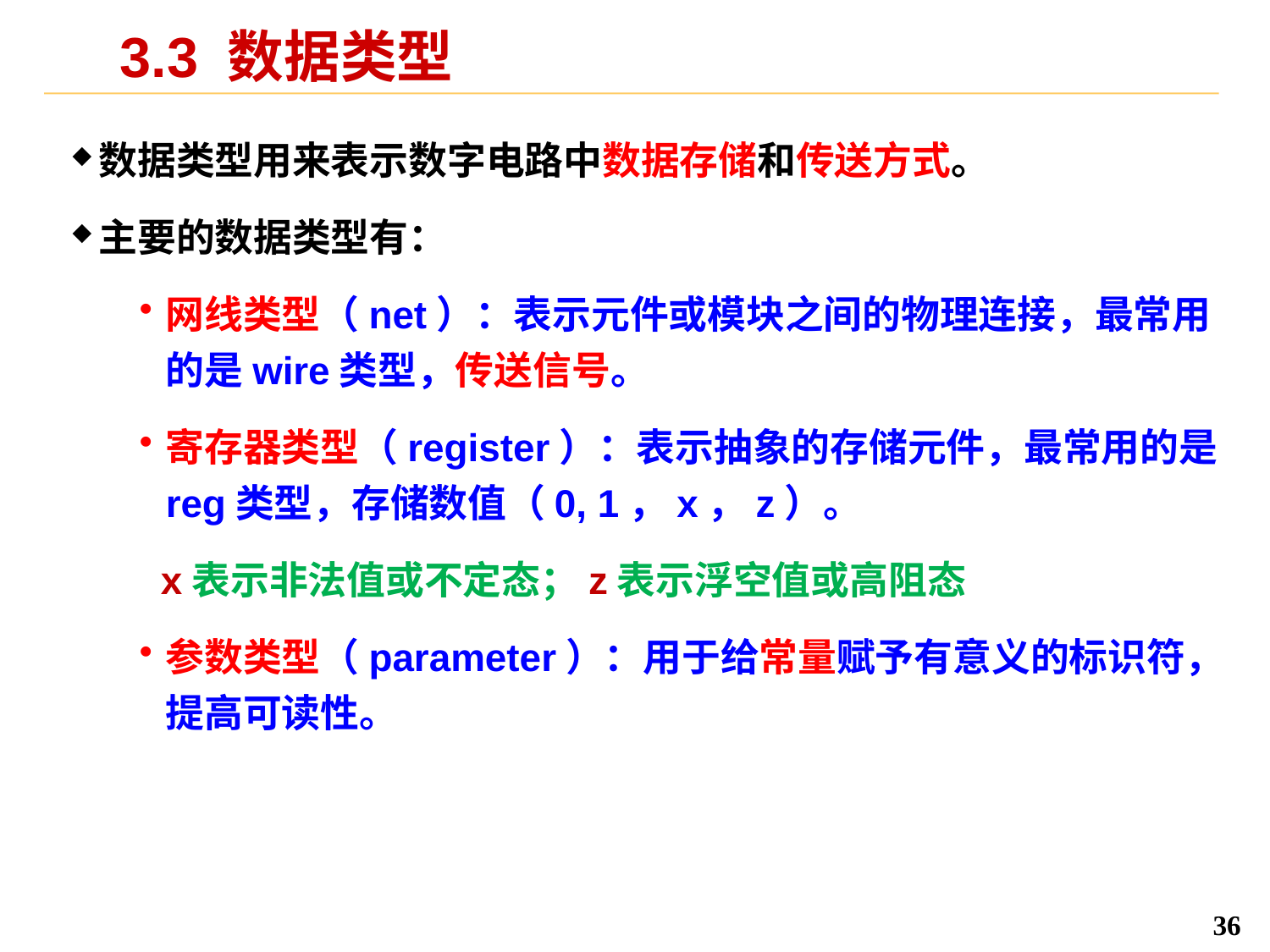

# 3.3 数据类型
数据类型用来表示数字电路中数据存储和传送方式。
主要的数据类型有：
网线类型（net）：表示元件或模块之间的物理连接，最常用的是wire类型，传送信号。
寄存器类型（register）：表示抽象的存储元件，最常用的是reg类型，存储数值（0, 1，x，z）。
  x表示非法值或不定态；z表示浮空值或高阻态
参数类型（parameter）：用于给常量赋予有意义的标识符，提高可读性。
36